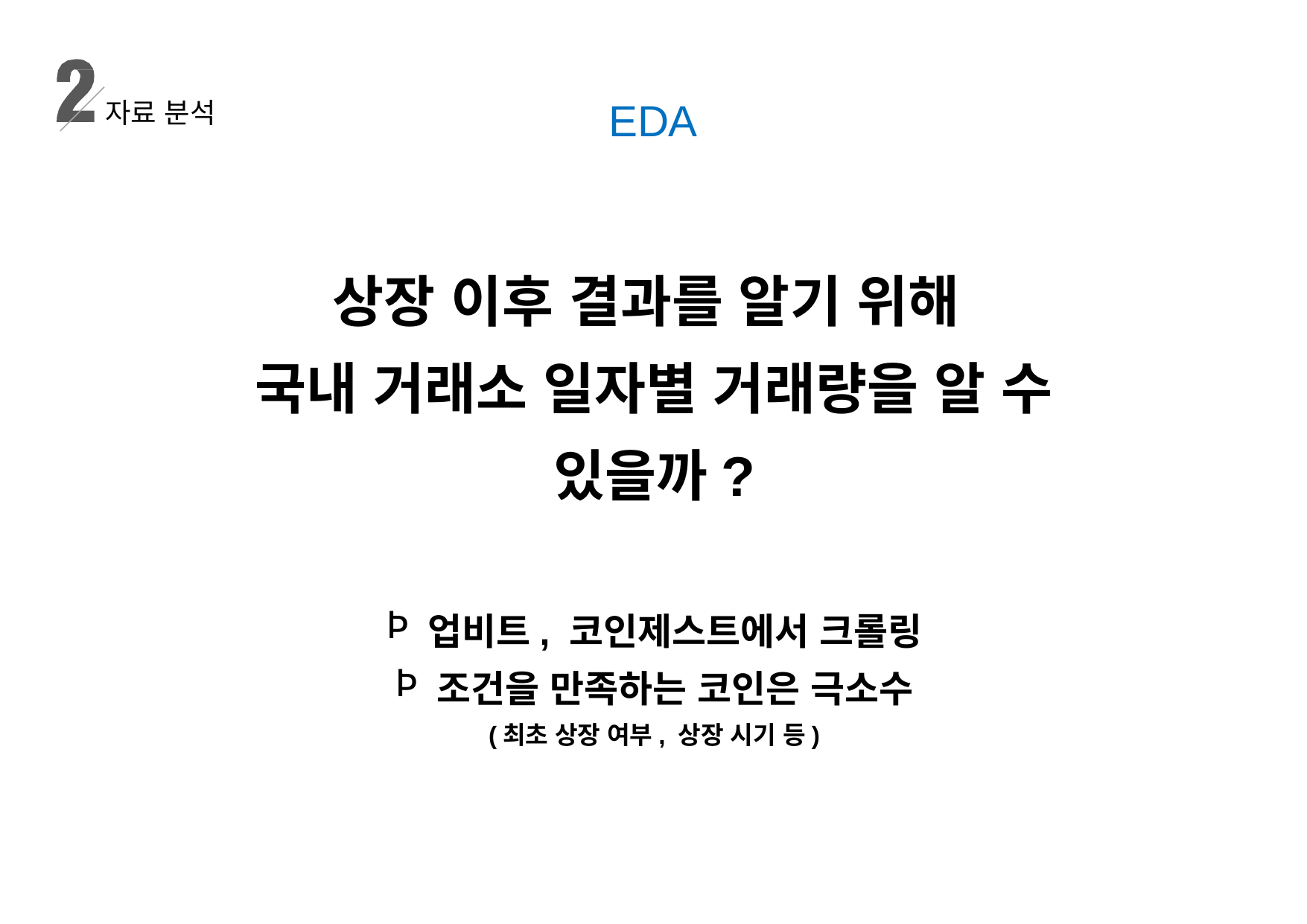

EDA
자료 분석
상장 이후 결과를 알기 위해
국내 거래소 일자별 거래량을 알 수 있을까?

업비트, 코인제스트에서 크롤링
조건을 만족하는 코인은 극소수
(최초 상장 여부, 상장 시기 등)